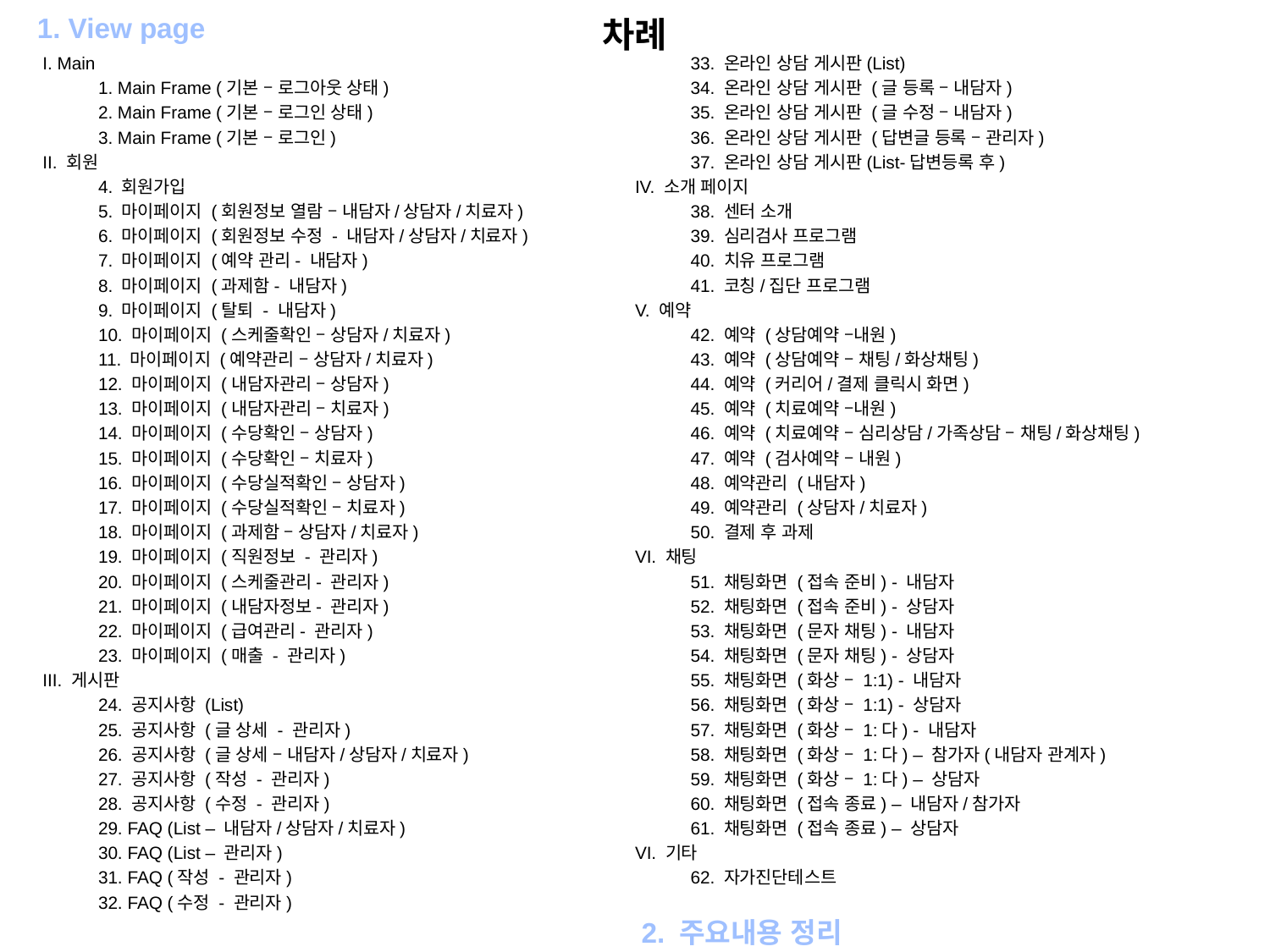

# 차례
1. View page
I. Main
1. Main Frame (기본 – 로그아웃 상태)
2. Main Frame (기본 – 로그인 상태)
3. Main Frame (기본 – 로그인)
II. 회원
4. 회원가입
5. 마이페이지 (회원정보 열람 – 내담자/상담자/치료자)
6. 마이페이지 (회원정보 수정 - 내담자/상담자/치료자)
7. 마이페이지 (예약 관리- 내담자)
8. 마이페이지 (과제함- 내담자)
9. 마이페이지 (탈퇴 - 내담자)
10. 마이페이지 (스케줄확인 – 상담자/치료자)
11. 마이페이지 (예약관리 – 상담자/치료자)
12. 마이페이지 (내담자관리 – 상담자)
13. 마이페이지 (내담자관리 – 치료자)
14. 마이페이지 (수당확인 – 상담자)
15. 마이페이지 (수당확인 – 치료자)
16. 마이페이지 (수당실적확인 – 상담자)
17. 마이페이지 (수당실적확인 – 치료자)
18. 마이페이지 (과제함 – 상담자/치료자)
19. 마이페이지 (직원정보 - 관리자)
20. 마이페이지 (스케줄관리- 관리자)
21. 마이페이지 (내담자정보- 관리자)
22. 마이페이지 (급여관리- 관리자)
23. 마이페이지 (매출 - 관리자)
III. 게시판
24. 공지사항 (List)
25. 공지사항 (글 상세 - 관리자)
26. 공지사항 (글 상세 – 내담자/상담자/치료자)
27. 공지사항 (작성 - 관리자)
28. 공지사항 (수정 - 관리자)
29. FAQ (List – 내담자/상담자/치료자)
30. FAQ (List – 관리자)
31. FAQ (작성 - 관리자)
32. FAQ (수정 - 관리자)
33. 온라인 상담 게시판(List)
34. 온라인 상담 게시판 (글 등록 – 내담자)
35. 온라인 상담 게시판 (글 수정 – 내담자)
36. 온라인 상담 게시판 (답변글 등록 – 관리자)
37. 온라인 상담 게시판(List-답변등록 후)
IV. 소개 페이지
38. 센터 소개
39. 심리검사 프로그램
40. 치유 프로그램
41. 코칭/집단 프로그램
V. 예약
42. 예약 (상담예약 –내원)
43. 예약 (상담예약 – 채팅/화상채팅)
44. 예약 (커리어/결제 클릭시 화면)
45. 예약 (치료예약 –내원)
46. 예약 (치료예약 – 심리상담/가족상담 – 채팅/화상채팅)
47. 예약 (검사예약 – 내원)
48. 예약관리 (내담자)
49. 예약관리 (상담자/치료자)
50. 결제 후 과제
VI. 채팅
51. 채팅화면 (접속 준비) - 내담자
52. 채팅화면 (접속 준비) - 상담자
53. 채팅화면 (문자 채팅) - 내담자
54. 채팅화면 (문자 채팅) - 상담자
55. 채팅화면 (화상 – 1:1) - 내담자
56. 채팅화면 (화상 – 1:1) - 상담자
57. 채팅화면 (화상 – 1:다) - 내담자
58. 채팅화면 (화상 – 1:다) – 참가자(내담자 관계자)
59. 채팅화면 (화상 – 1:다) – 상담자
60. 채팅화면 (접속 종료) – 내담자/참가자
61. 채팅화면 (접속 종료) – 상담자
VI. 기타
62. 자가진단테스트

2. 주요내용 정리